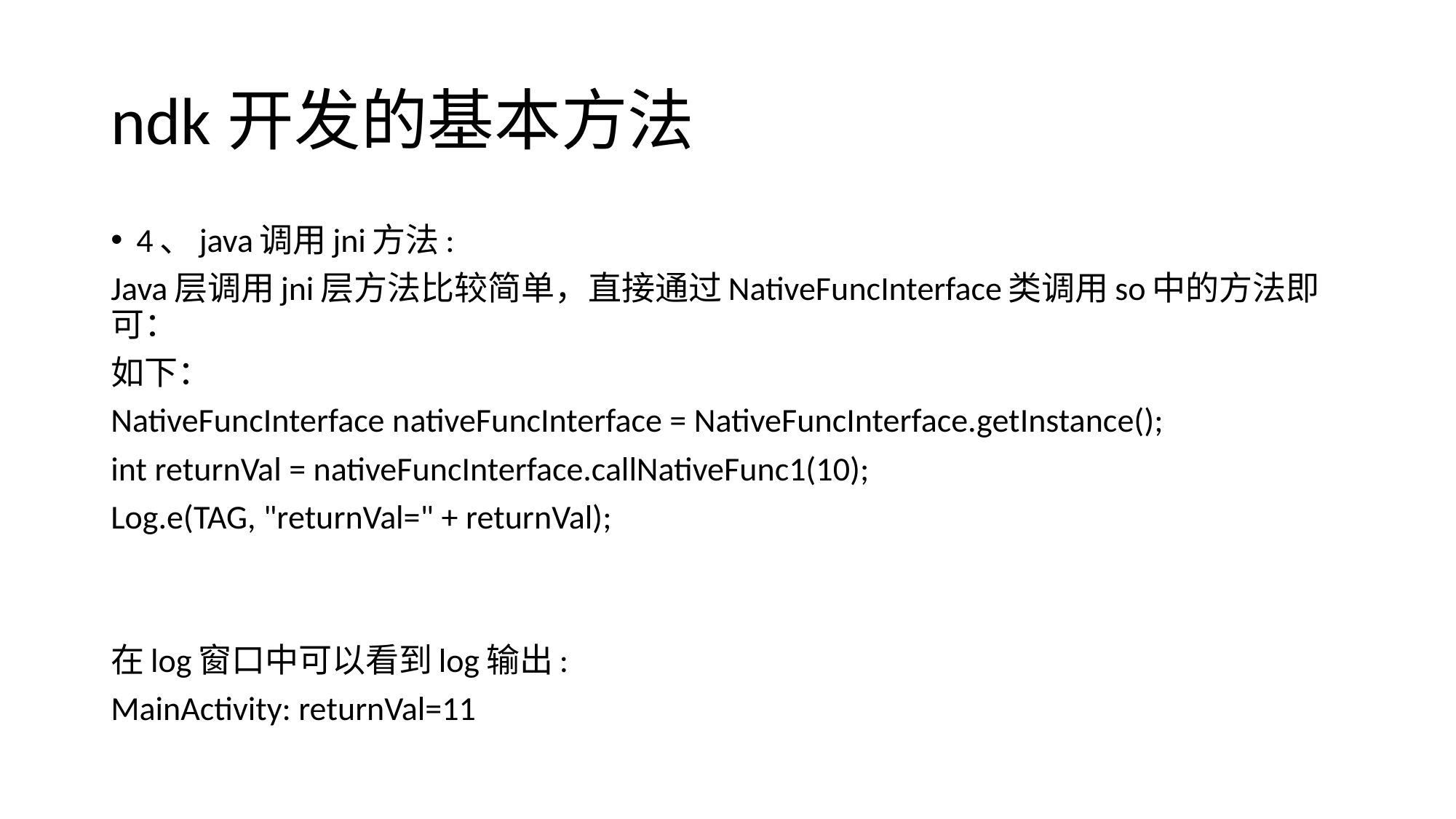

# ndk开发的基本方法
4、java调用jni方法:
Java层调用jni层方法比较简单，直接通过NativeFuncInterface类调用so中的方法即可：
如下：
NativeFuncInterface nativeFuncInterface = NativeFuncInterface.getInstance();
int returnVal = nativeFuncInterface.callNativeFunc1(10);
Log.e(TAG, "returnVal=" + returnVal);

在log窗口中可以看到log输出:
MainActivity: returnVal=11